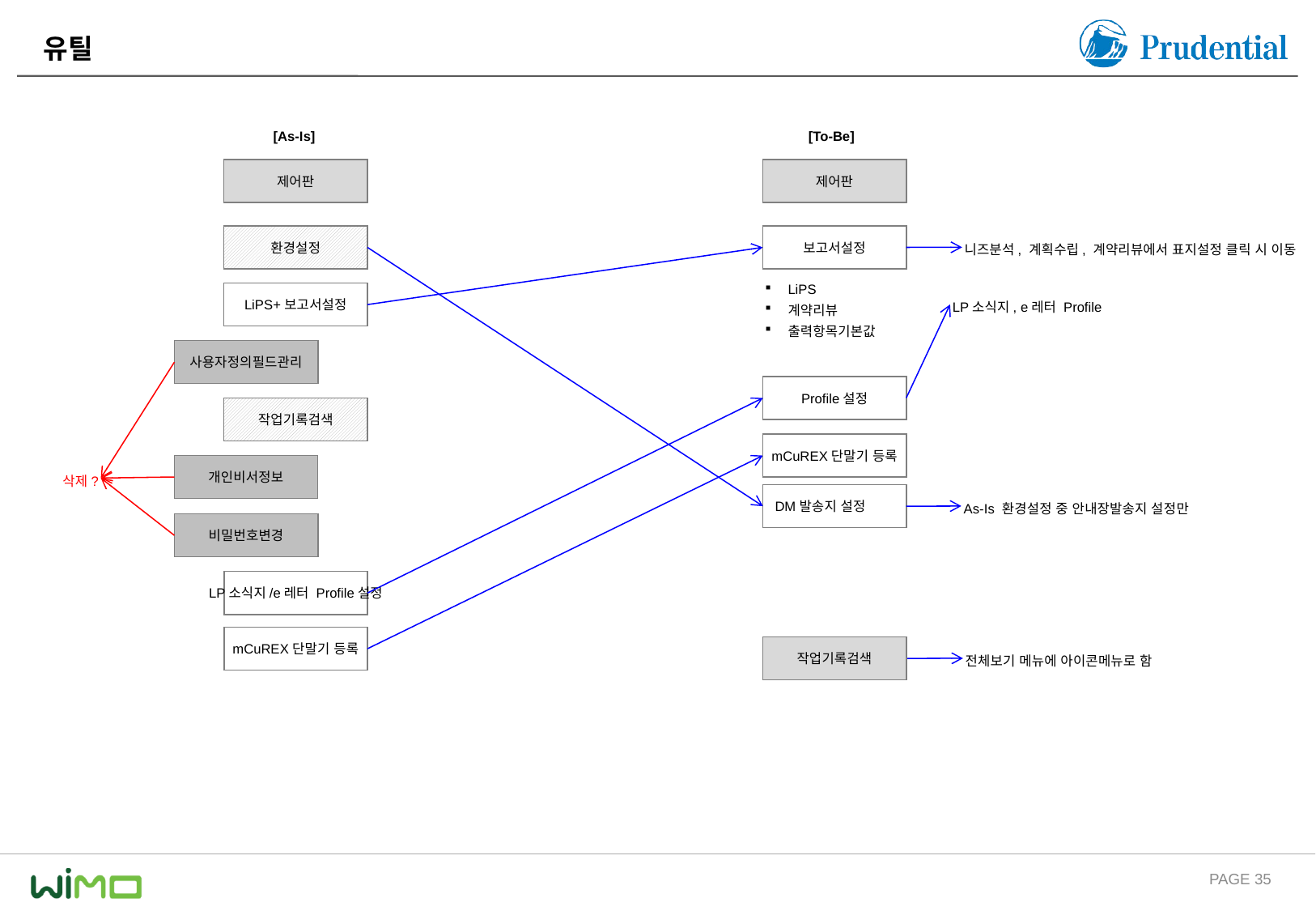

# 유틸
[As-Is]
[To-Be]
제어판
제어판
환경설정
보고서설정
니즈분석, 계획수립, 계약리뷰에서 표지설정 클릭 시 이동
LiPS
계약리뷰
출력항목기본값
LiPS+보고서설정
LP소식지, e레터 Profile
사용자정의필드관리
Profile설정
작업기록검색
mCuREX단말기 등록
개인비서정보
삭제?
DM발송지 설정
As-Is 환경설정 중 안내장발송지 설정만
비밀번호변경
LP소식지/e레터 Profile설정
mCuREX단말기 등록
작업기록검색
전체보기 메뉴에 아이콘메뉴로 함
PAGE 35